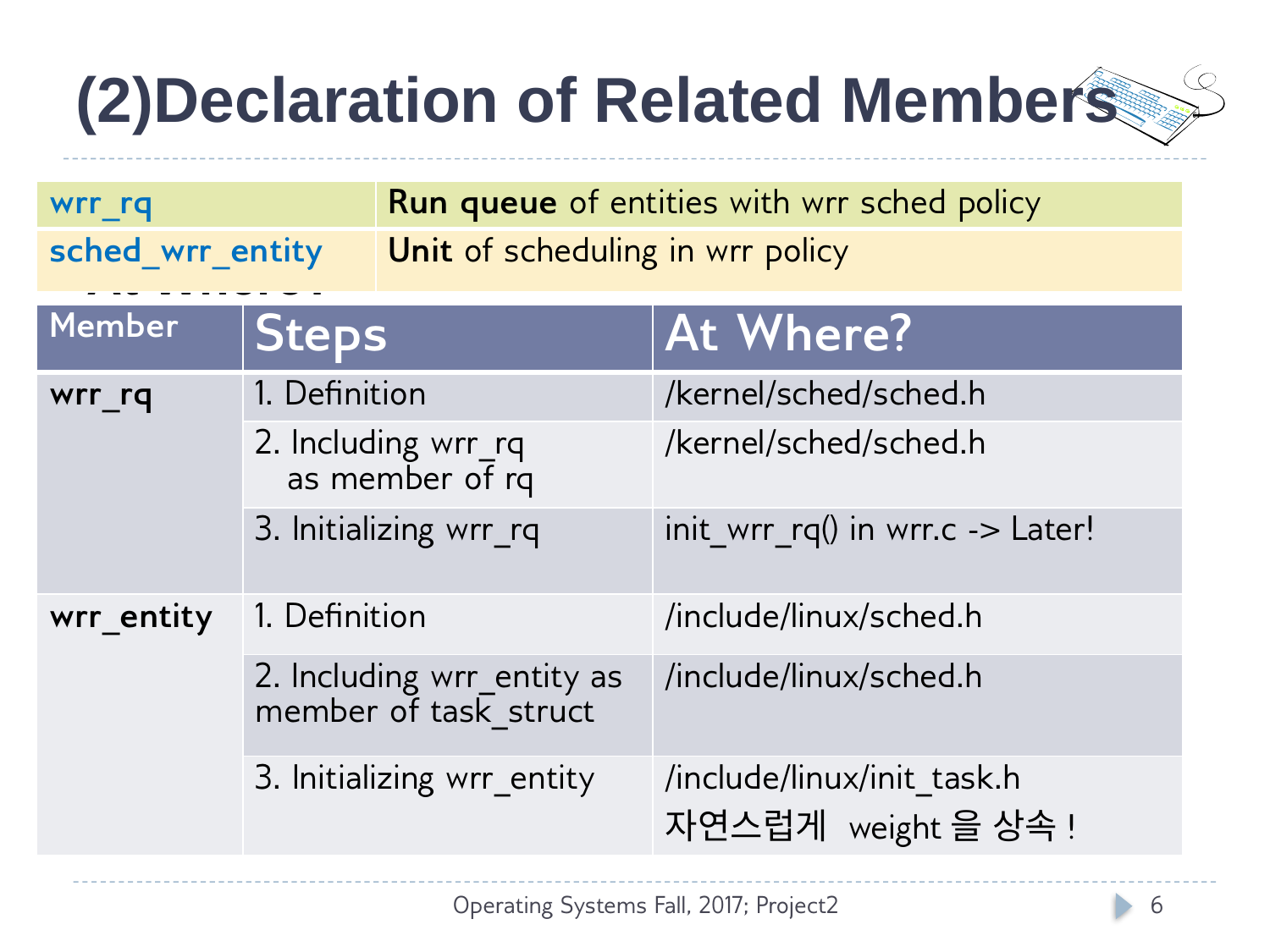

# (2)Declaration of Related Members
Steps
At Where?

| wrr\_rq | Run queue of entities with wrr sched policy |
| --- | --- |
| sched\_wrr\_entity | Unit of scheduling in wrr policy |

| Member | Steps | At Where? |
| --- | --- | --- |
| wrr\_rq | 1. Definition | /kernel/sched/sched.h |
|  | 2. Including wrr\_rq as member of rq | /kernel/sched/sched.h |
|  | 3. Initializing wrr\_rq | init\_wrr\_rq() in wrr.c -> Later! |
| wrr\_entity | 1. Definition | /include/linux/sched.h |
|  | 2. Including wrr\_entity as member of task\_struct | /include/linux/sched.h |
|  | 3. Initializing wrr\_entity | /include/linux/init\_task.h 자연스럽게 weight을 상속! |
Operating Systems Fall, 2017; Project2
6